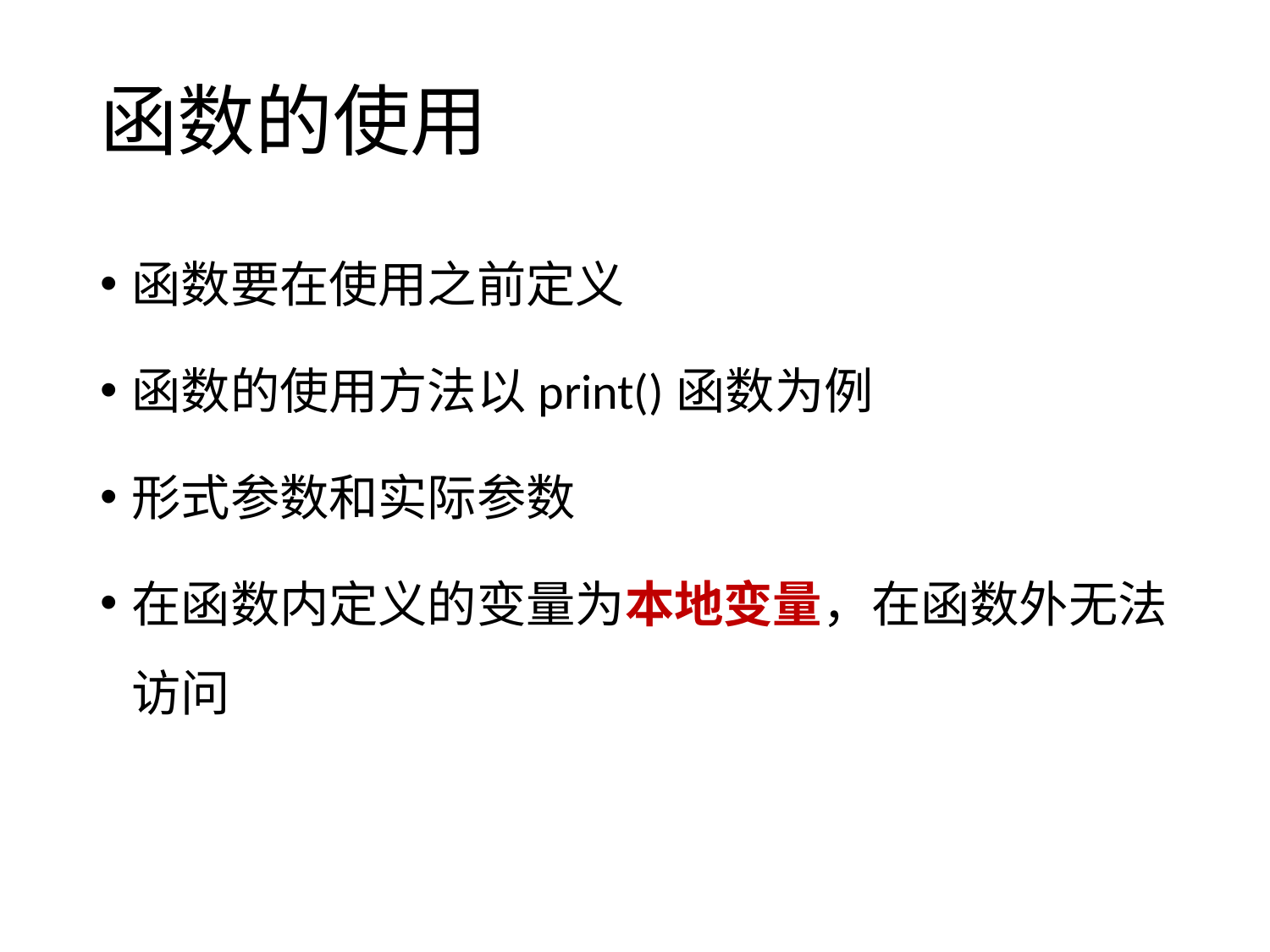

# 函数的使用
函数要在使用之前定义
函数的使用方法以print()函数为例
形式参数和实际参数
在函数内定义的变量为本地变量，在函数外无法访问